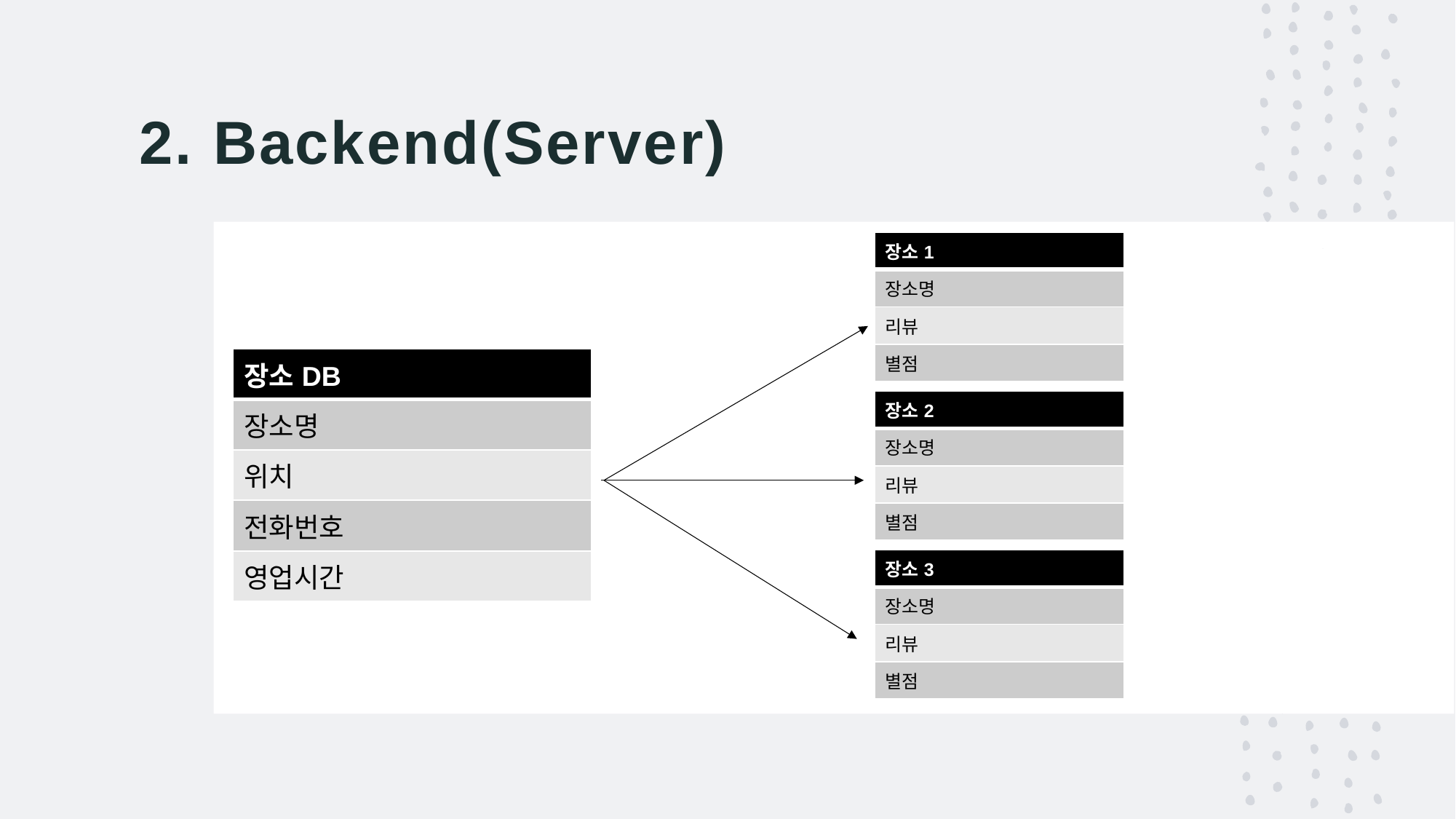

# 2. Backend(Server)

| 장소1 |
| --- |
| 장소명 |
| 리뷰 |
| 별점 |
| 장소DB |
| --- |
| 장소명 |
| 위치 |
| 전화번호 |
| 영업시간 |
| 장소2 |
| --- |
| 장소명 |
| 리뷰 |
| 별점 |
| 장소3 |
| --- |
| 장소명 |
| 리뷰 |
| 별점 |